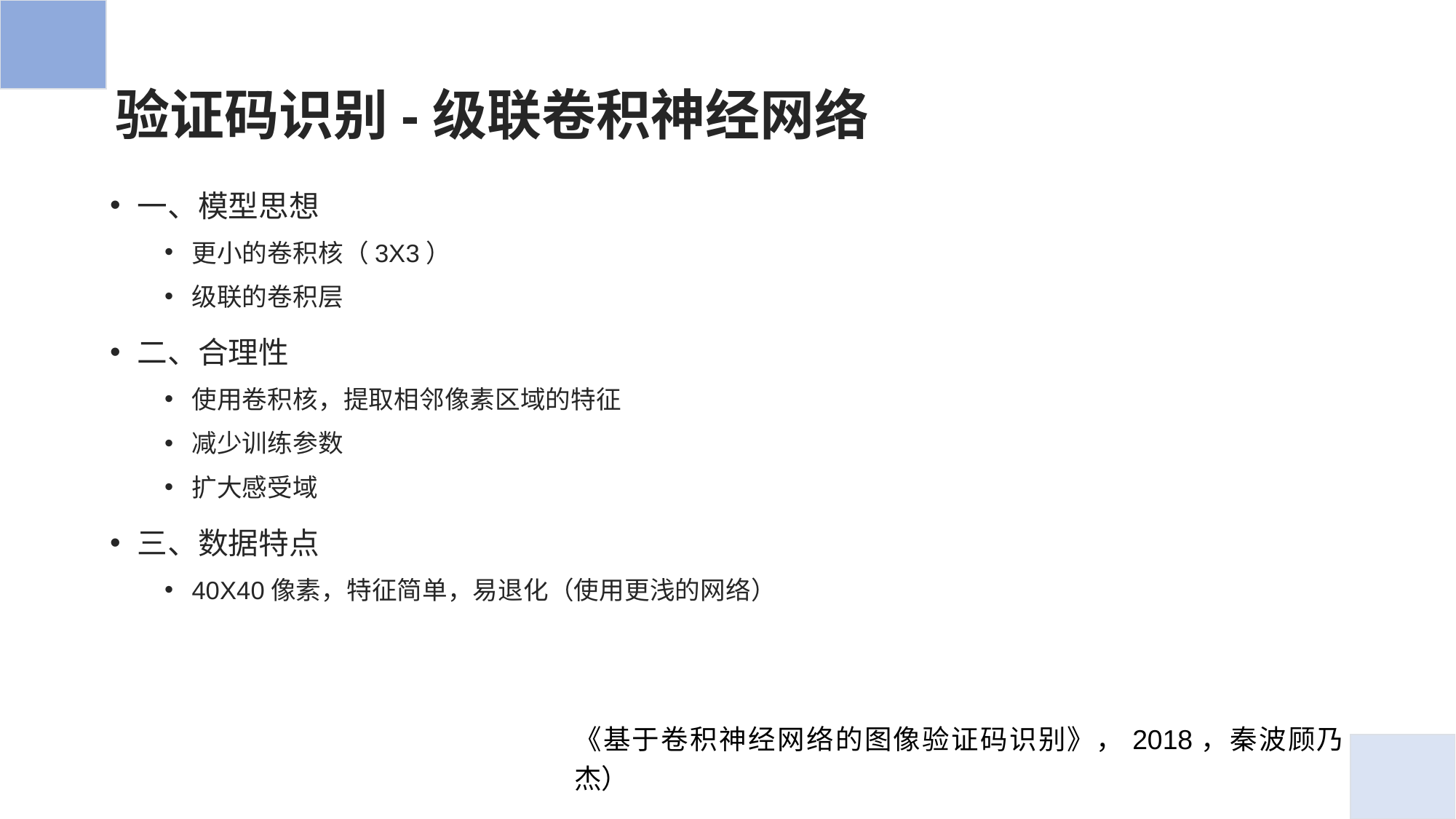

# 验证码识别-级联卷积神经网络
一、模型思想
更小的卷积核（3X3）
级联的卷积层
二、合理性
使用卷积核，提取相邻像素区域的特征
减少训练参数
扩大感受域
三、数据特点
40X40像素，特征简单，易退化（使用更浅的网络）

《基于卷积神经网络的图像验证码识别》，2018，秦波顾乃杰）